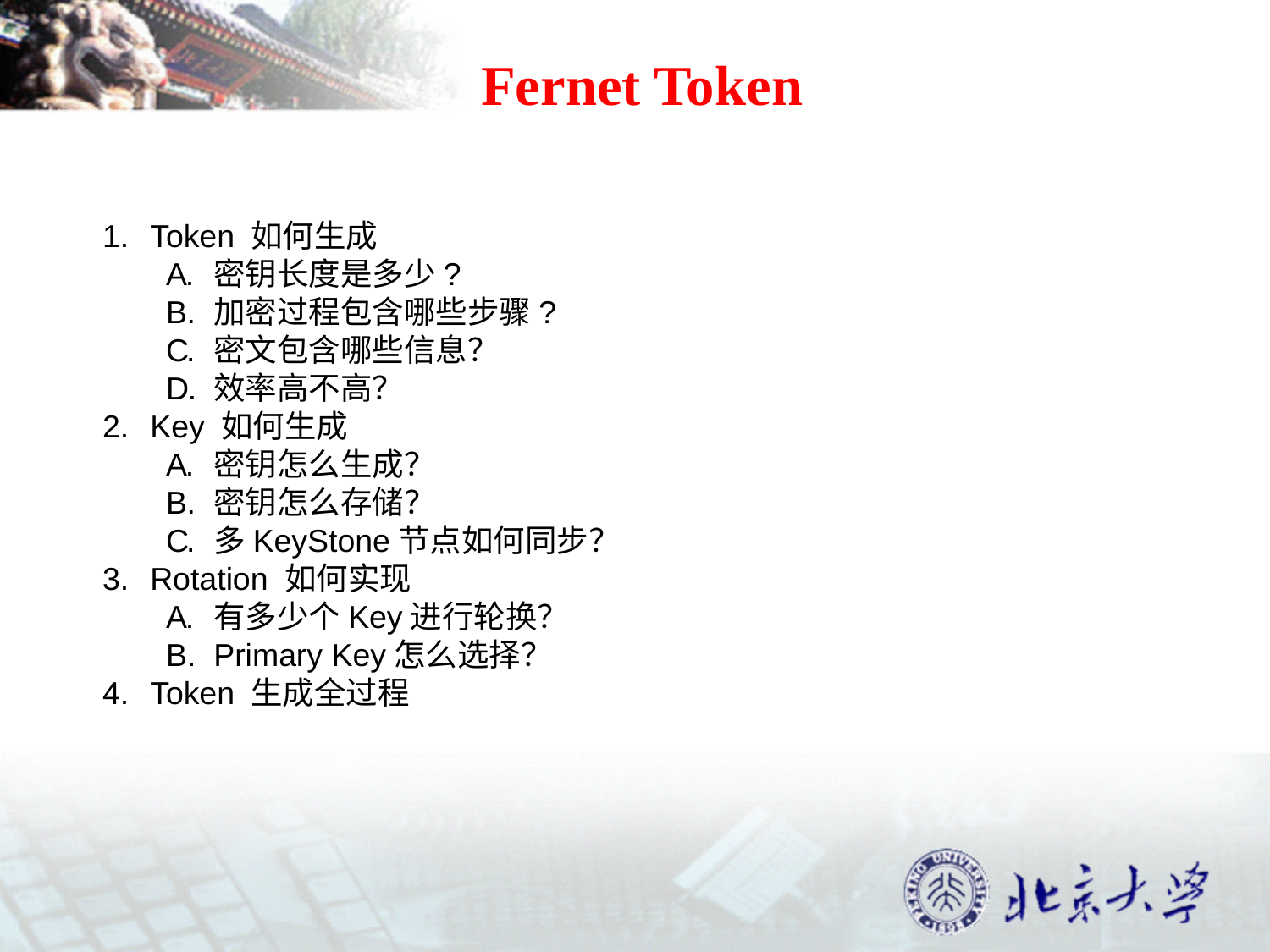

# Fernet Token
Token 如何生成
密钥长度是多少?
加密过程包含哪些步骤?
密文包含哪些信息？
效率高不高？
Key 如何生成
密钥怎么生成？
密钥怎么存储？
多KeyStone节点如何同步？
Rotation 如何实现
有多少个Key进行轮换？
Primary Key怎么选择？
Token 生成全过程